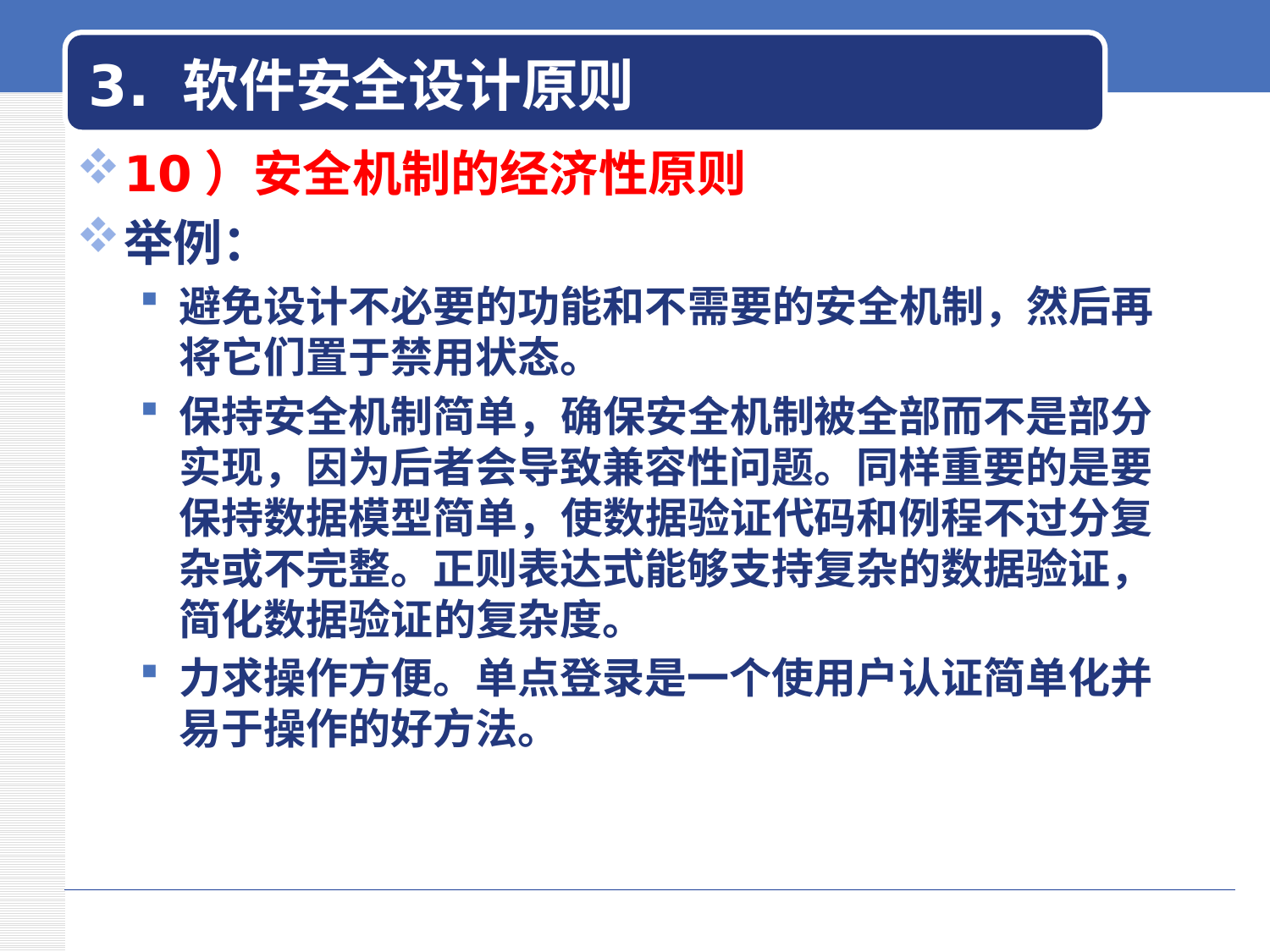

# 3. 软件安全设计原则
10）安全机制的经济性原则
举例：
避免设计不必要的功能和不需要的安全机制，然后再将它们置于禁用状态。
保持安全机制简单，确保安全机制被全部而不是部分实现，因为后者会导致兼容性问题。同样重要的是要保持数据模型简单，使数据验证代码和例程不过分复杂或不完整。正则表达式能够支持复杂的数据验证，简化数据验证的复杂度。
力求操作方便。单点登录是一个使用户认证简单化并易于操作的好方法。